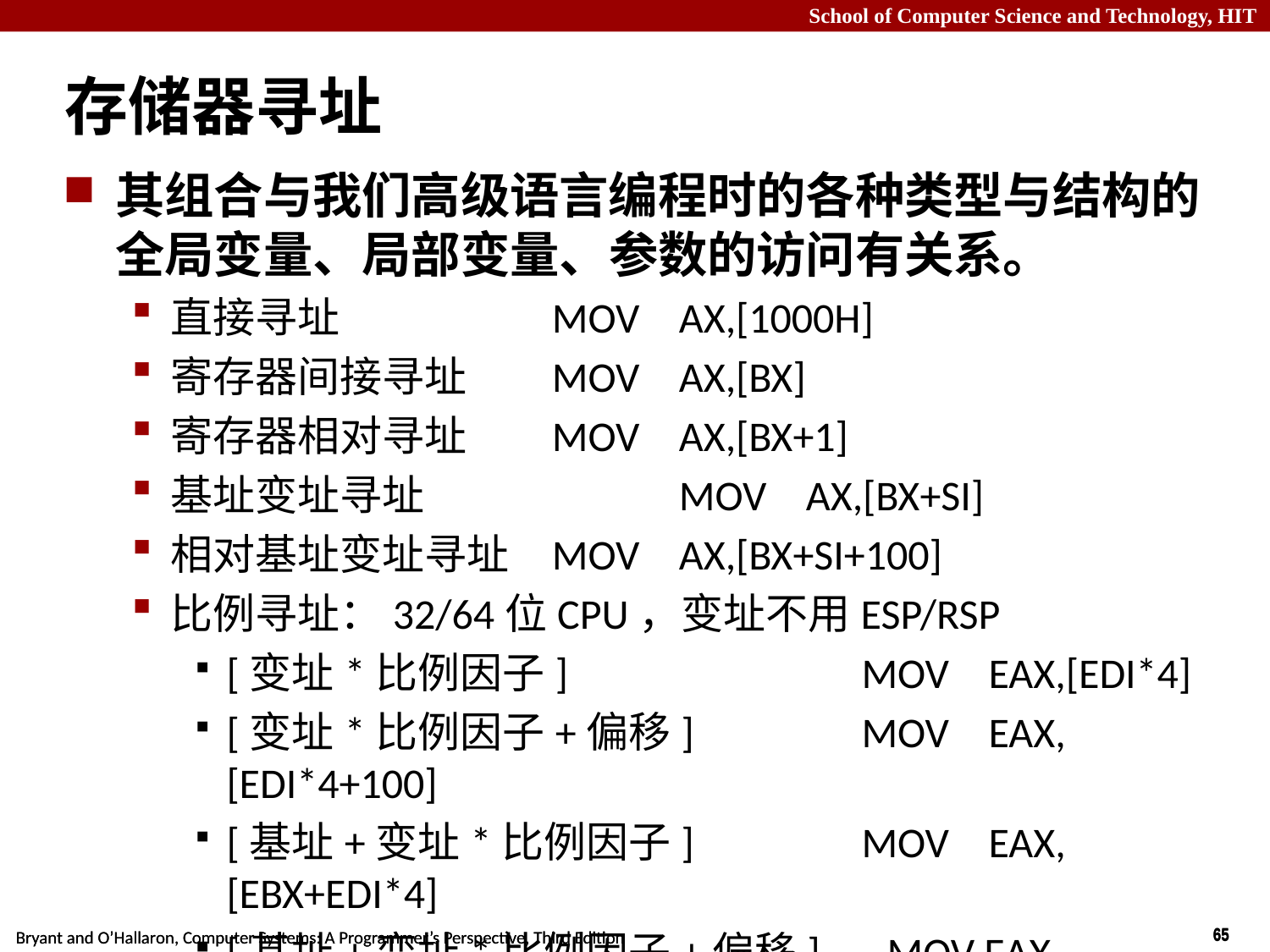

# 存储器寻址
其组合与我们高级语言编程时的各种类型与结构的全局变量、局部变量、参数的访问有关系。
直接寻址 		MOV	AX,[1000H]
寄存器间接寻址	MOV	AX,[BX]
寄存器相对寻址	MOV	AX,[BX+1]
基址变址寻址		MOV	AX,[BX+SI]
相对基址变址寻址	MOV	AX,[BX+SI+100]
比例寻址：32/64位CPU，变址不用ESP/RSP
[变址*比例因子]			MOV	EAX,[EDI*4]
[变址*比例因子+偏移]		MOV	EAX,[EDI*4+100]
[基址+变址*比例因子]		MOV	EAX,[EBX+EDI*4]
[基址+变址*比例因子+偏移]       MOV EAX.[EBX+EDI*4+8]